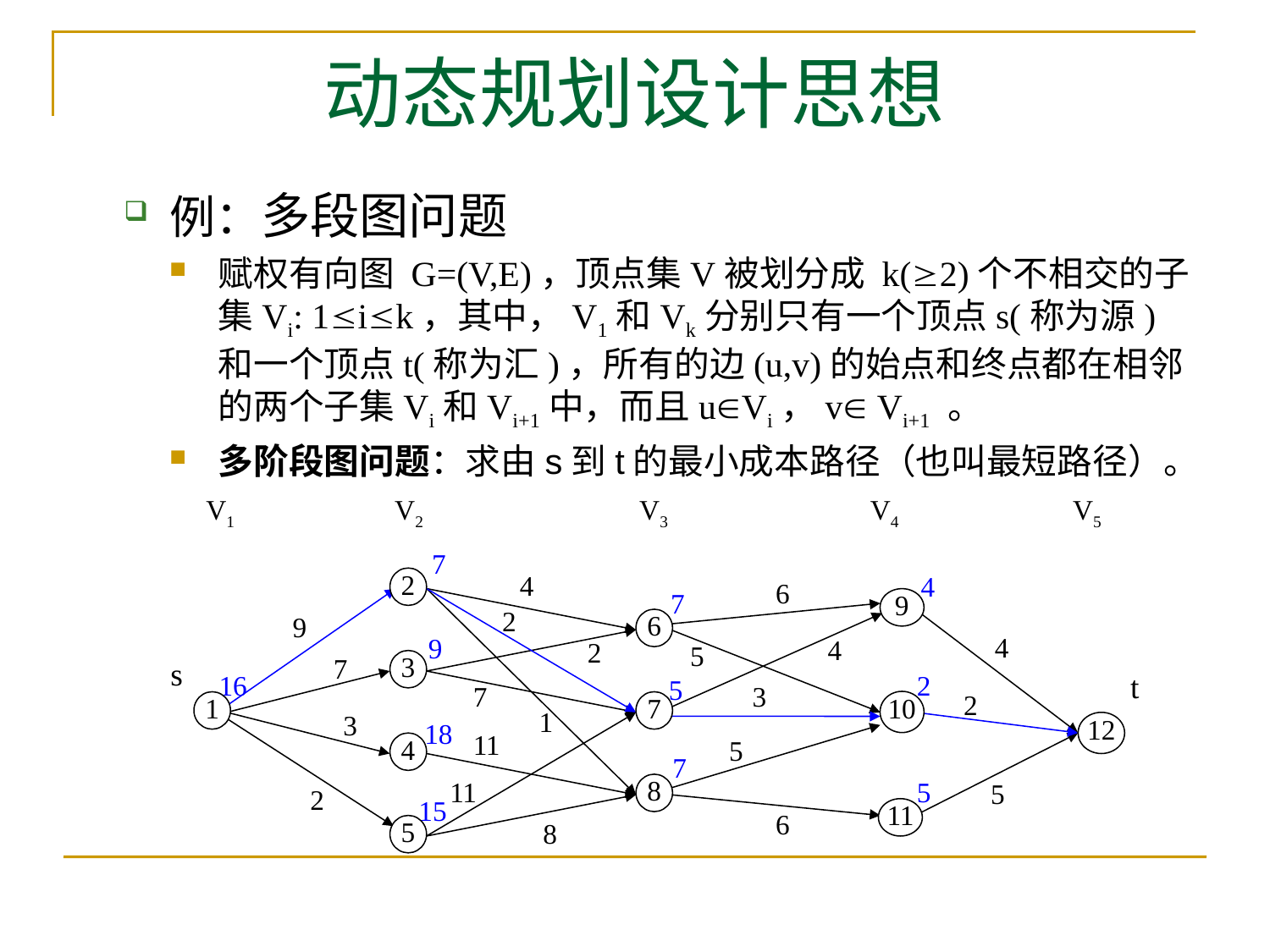

# 动态规划设计思想
例：多段图问题
赋权有向图 G=(V,E)，顶点集V被划分成 k(≥2)个不相交的子集Vi: 1≤i≤k，其中，V1和Vk分别只有一个顶点s(称为源)和一个顶点t(称为汇)，所有的边(u,v)的始点和终点都在相邻的两个子集Vi和Vi+1中，而且u∈Vi，v∈ Vi+1 。
多阶段图问题：求由s到t的最小成本路径（也叫最短路径）。
V1                       V2                               V3                             V4                         V5

4
7
9
16
2
5
18
7
5
15
7
2
3
4
5
9
10
11
6
7
8
1
12
4
6
2
9
4
4
2
5
7
s
t
7
3
2
1
3
11
5
11
5
2
6
8